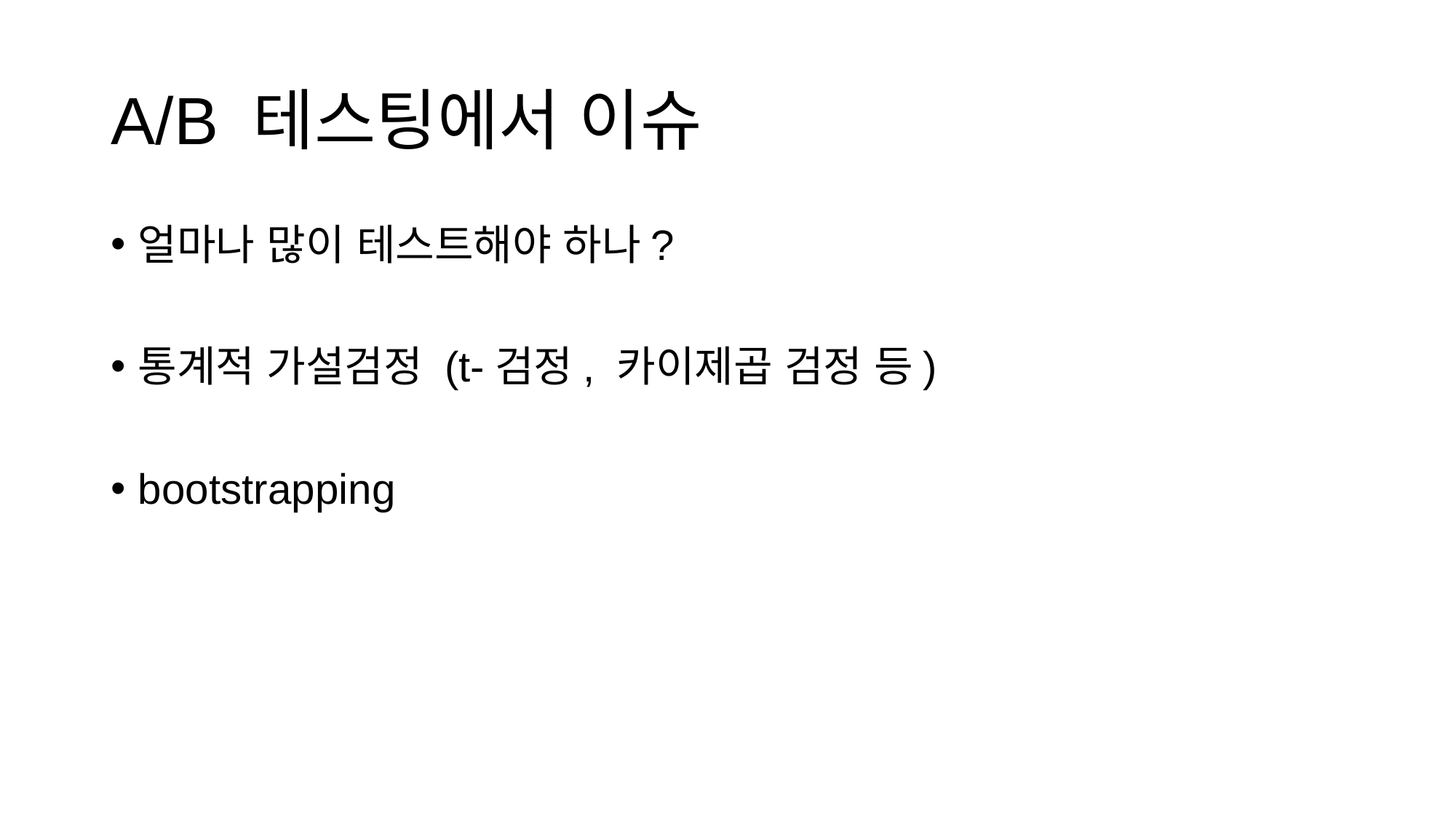

# A/B 테스팅에서 이슈
얼마나 많이 테스트해야 하나?

통계적 가설검정 (t-검정, 카이제곱 검정 등)

bootstrapping